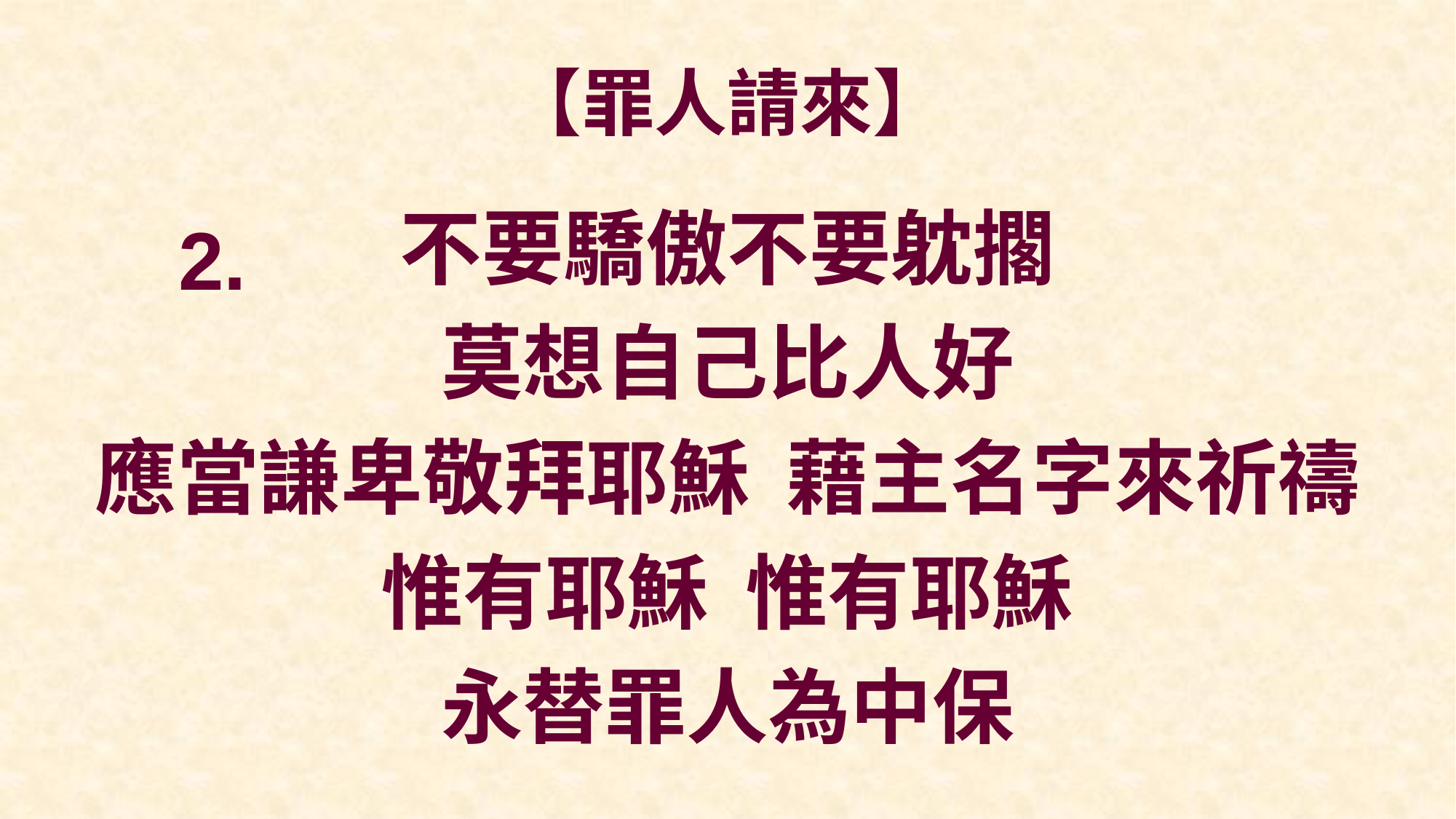

# 【罪人請來】
不要驕傲不要躭擱
莫想自己比人好
應當謙卑敬拜耶穌  藉主名字來祈禱
惟有耶穌  惟有耶穌
永替罪人為中保
2.